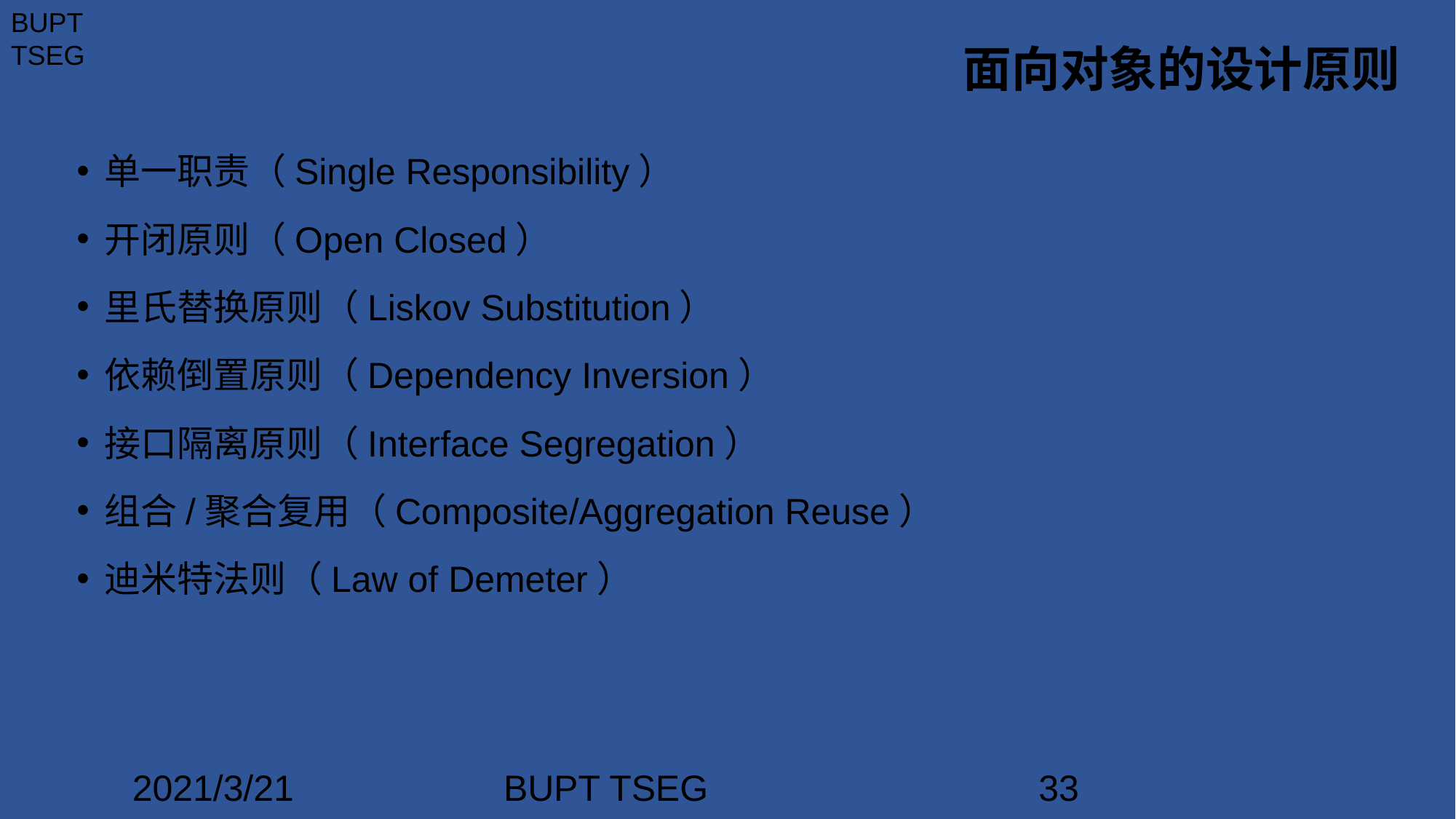

# 面向对象的设计原则
单一职责（Single Responsibility）
开闭原则（Open Closed）
里氏替换原则（Liskov Substitution）
依赖倒置原则（Dependency Inversion）
接口隔离原则（Interface Segregation）
组合/聚合复用（Composite/Aggregation Reuse）
迪米特法则（Law of Demeter）
2021/3/21
BUPT TSEG
33